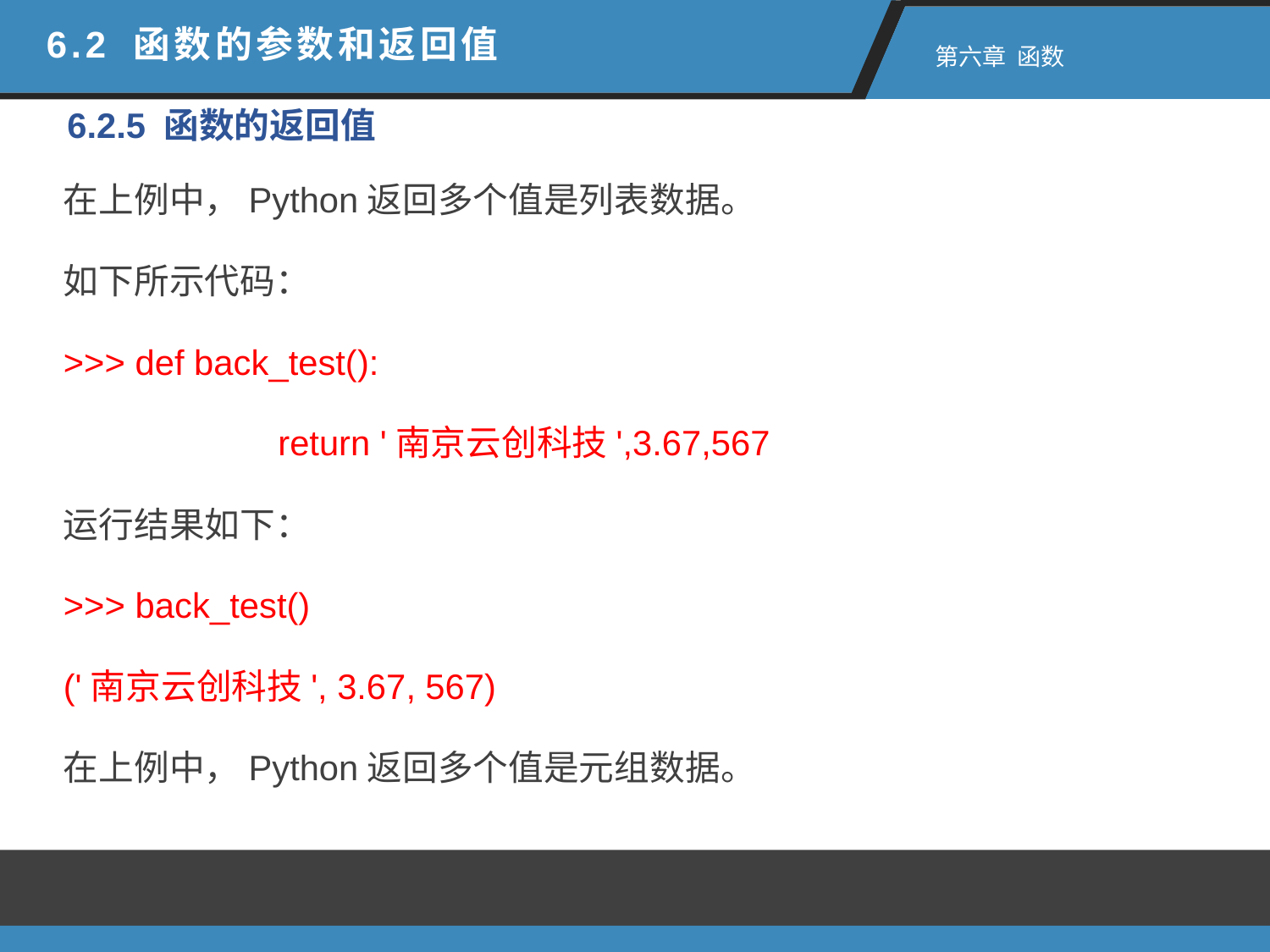

6.2 函数的参数和返回值
  第六章  函数
6.2.5 函数的返回值
在上例中，Python返回多个值是列表数据。
如下所示代码：
>>> def back_test():
	         return '南京云创科技',3.67,567
运行结果如下：
>>> back_test()
('南京云创科技', 3.67, 567)
在上例中，Python返回多个值是元组数据。